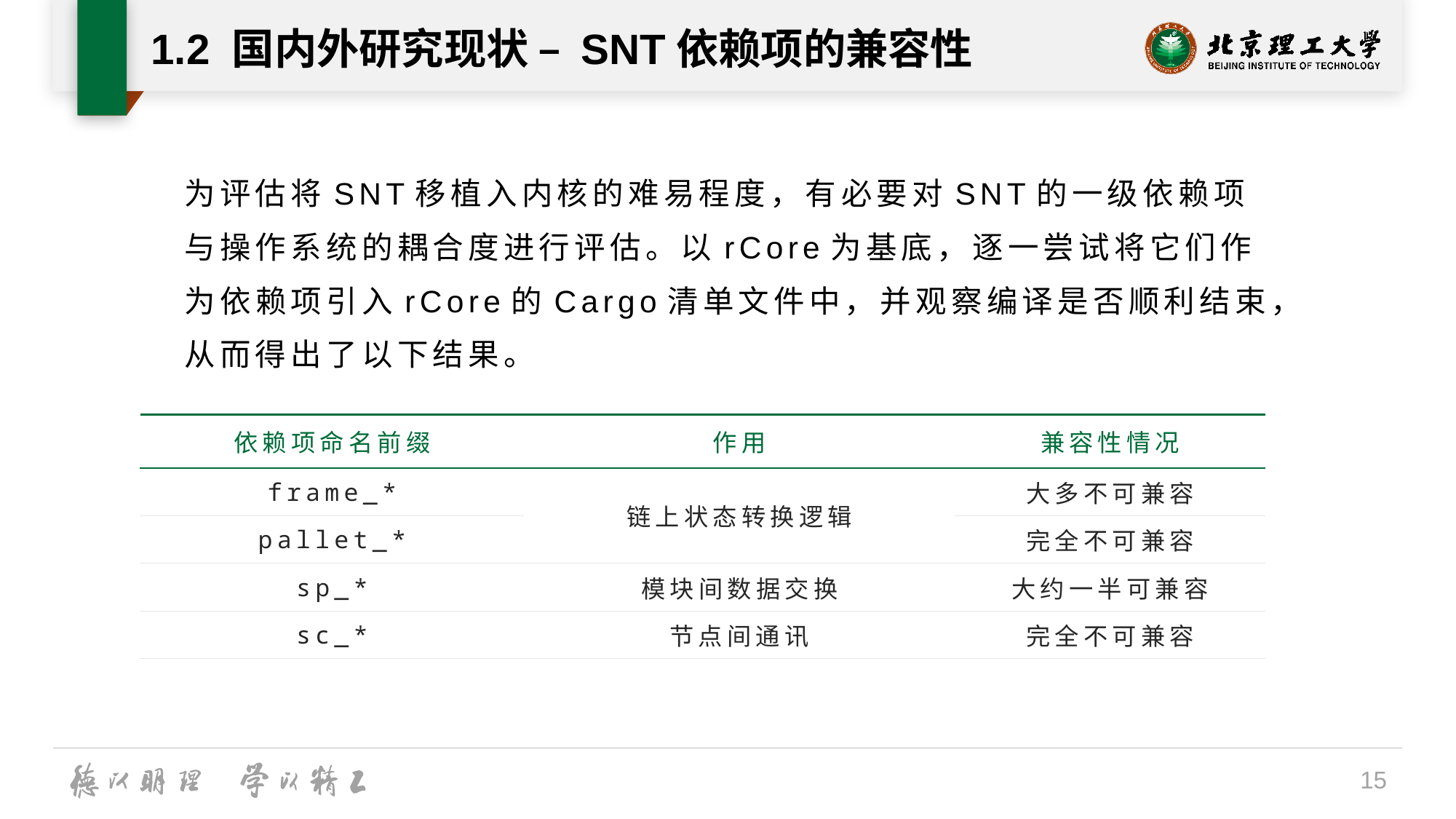

# 1.2 国内外研究现状 – SNT依赖项的兼容性
为评估将SNT移植入内核的难易程度，有必要对SNT的一级依赖项与操作系统的耦合度进行评估。以rCore为基底，逐一尝试将它们作为依赖项引入rCore的Cargo清单文件中，并观察编译是否顺利结束，从而得出了以下结果。
| 依赖项命名前缀 | 作用 | 兼容性情况 |
| --- | --- | --- |
| frame\_\* | 链上状态转换逻辑 | 大多不可兼容 |
| pallet\_\* | 城市民办 | 完全不可兼容 |
| sp\_\* | 模块间数据交换 | 大约一半可兼容 |
| sc\_\* | 节点间通讯 | 完全不可兼容 |